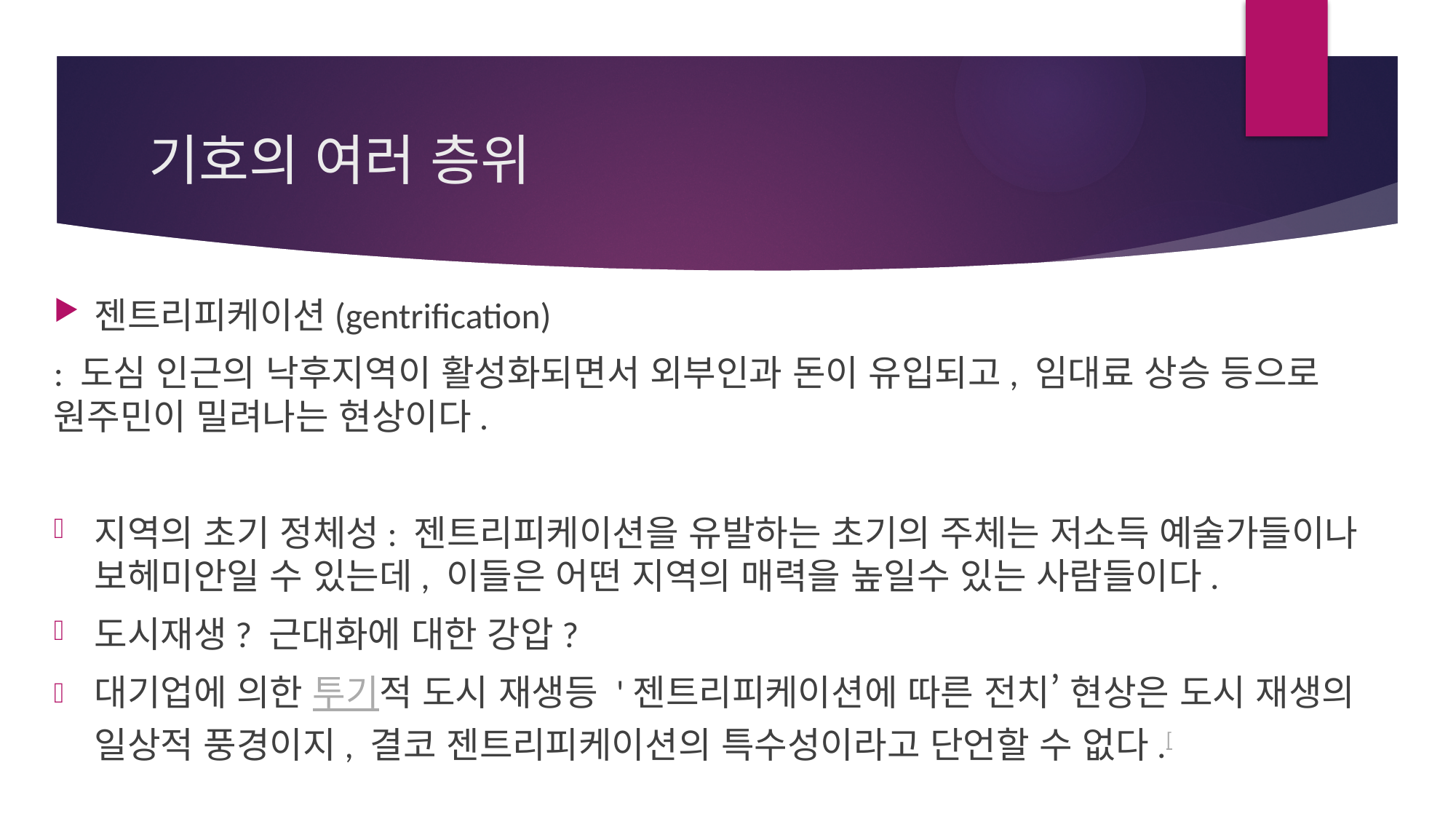

# 기호의 여러 층위
젠트리피케이션(gentrification)
: 도심 인근의 낙후지역이 활성화되면서 외부인과 돈이 유입되고, 임대료 상승 등으로 원주민이 밀려나는 현상이다.

지역의 초기 정체성: 젠트리피케이션을 유발하는 초기의 주체는 저소득 예술가들이나 보헤미안일 수 있는데, 이들은 어떤 지역의 매력을 높일수 있는 사람들이다.
도시재생? 근대화에 대한 강압?
대기업에 의한 투기적 도시 재생등 '젠트리피케이션에 따른 전치’ 현상은 도시 재생의 일상적 풍경이지, 결코 젠트리피케이션의 특수성이라고 단언할 수 없다.[